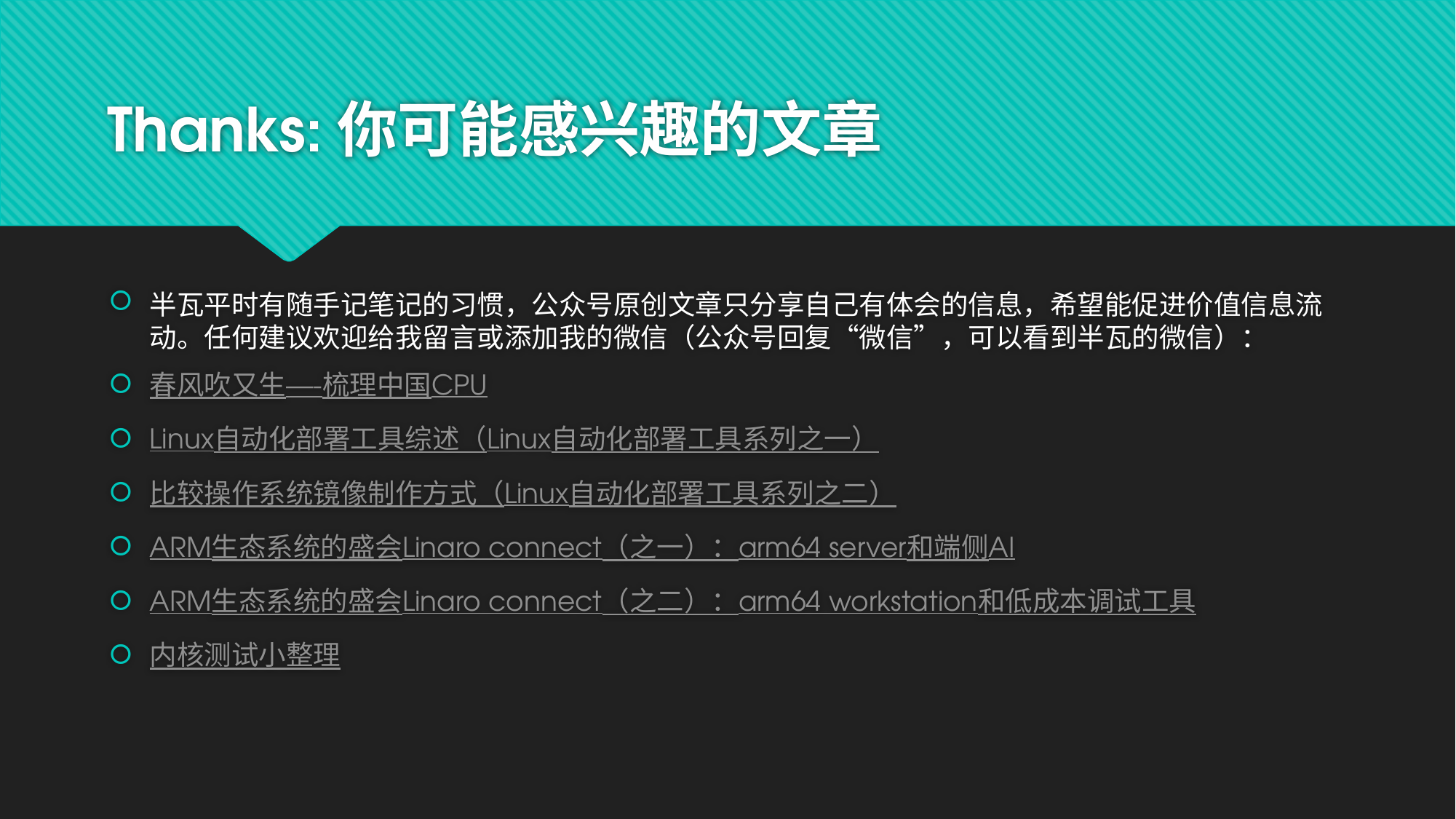

# Thanks:你可能感兴趣的文章
半瓦平时有随手记笔记的习惯，公众号原创文章只分享自己有体会的信息，希望能促进价值信息流动。任何建议欢迎给我留言或添加我的微信（公众号回复“微信”，可以看到半瓦的微信）：
春风吹又生—-梳理中国CPU
Linux自动化部署工具综述（Linux自动化部署工具系列之一）
比较操作系统镜像制作方式（Linux自动化部署工具系列之二）
ARM生态系统的盛会Linaro connect（之一）：arm64 server和端侧AI
ARM生态系统的盛会Linaro connect（之二）：arm64 workstation和低成本调试工具
内核测试小整理